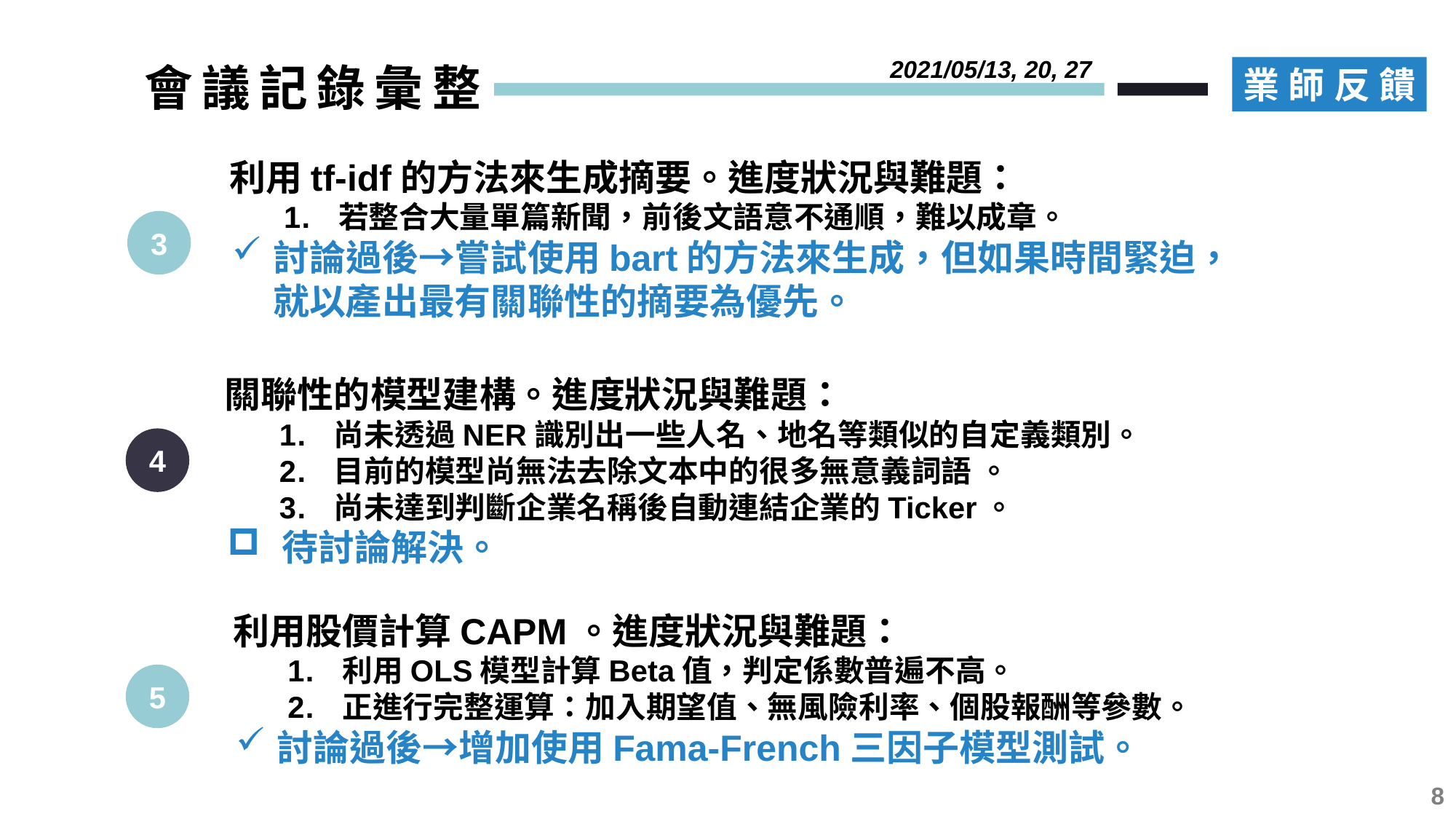

2021/05/13, 20, 27
會議記錄彙整
業師反饋

利用tf-idf的方法來生成摘要。進度狀況與難題：
若整合大量單篇新聞，前後文語意不通順，難以成章。
討論過後→嘗試使用bart的方法來生成，但如果時間緊迫，
就以產出最有關聯性的摘要為優先。
3
關聯性的模型建構。進度狀況與難題：
尚未透過NER識別出一些人名、地名等類似的自定義類別。
目前的模型尚無法去除文本中的很多無意義詞語 。
尚未達到判斷企業名稱後自動連結企業的Ticker。
待討論解決。
4
利用股價計算CAPM。進度狀況與難題：
利用OLS模型計算Beta值，判定係數普遍不高。
正進行完整運算：加入期望值、無風險利率、個股報酬等參數。
討論過後→增加使用Fama-French三因子模型測試。
5
8